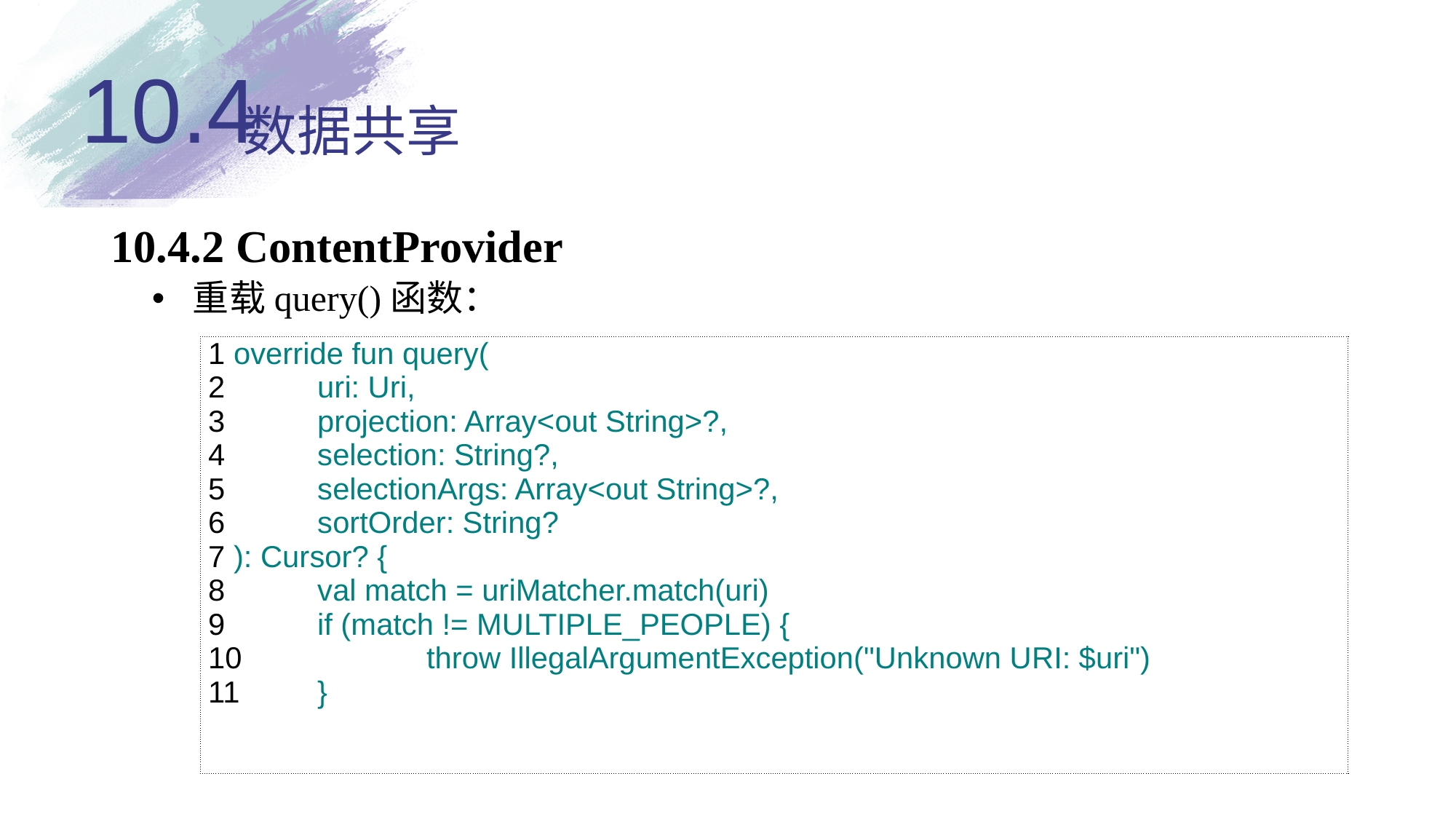

10.4
# 数据共享
10.4.2 ContentProvider
重载query()函数：

| 1 override fun query( 2  uri: Uri, 3  projection: Array<out String>?, 4  selection: String?, 5  selectionArgs: Array<out String>?, 6  sortOrder: String? 7 ): Cursor? { 8  val match = uriMatcher.match(uri) 9  if (match != MULTIPLE\_PEOPLE) { 10  throw IllegalArgumentException("Unknown URI: $uri") 11  } |
| --- |